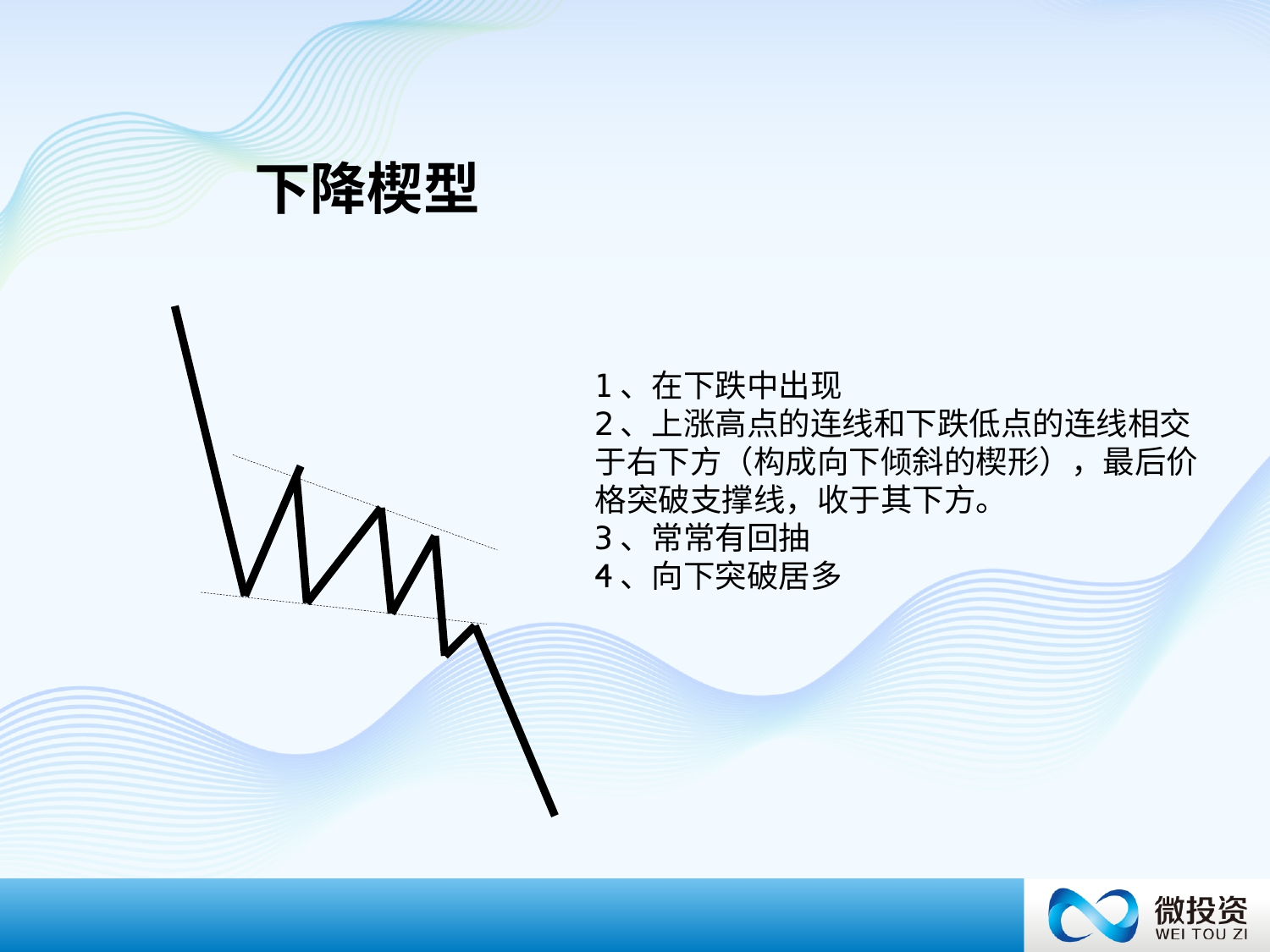

下降楔型

1、在下跌中出现
2、上涨高点的连线和下跌低点的连线相交
于右下方（构成向下倾斜的楔形），最后价
格突破支撑线，收于其下方。
3、常常有回抽
4、向下突破居多